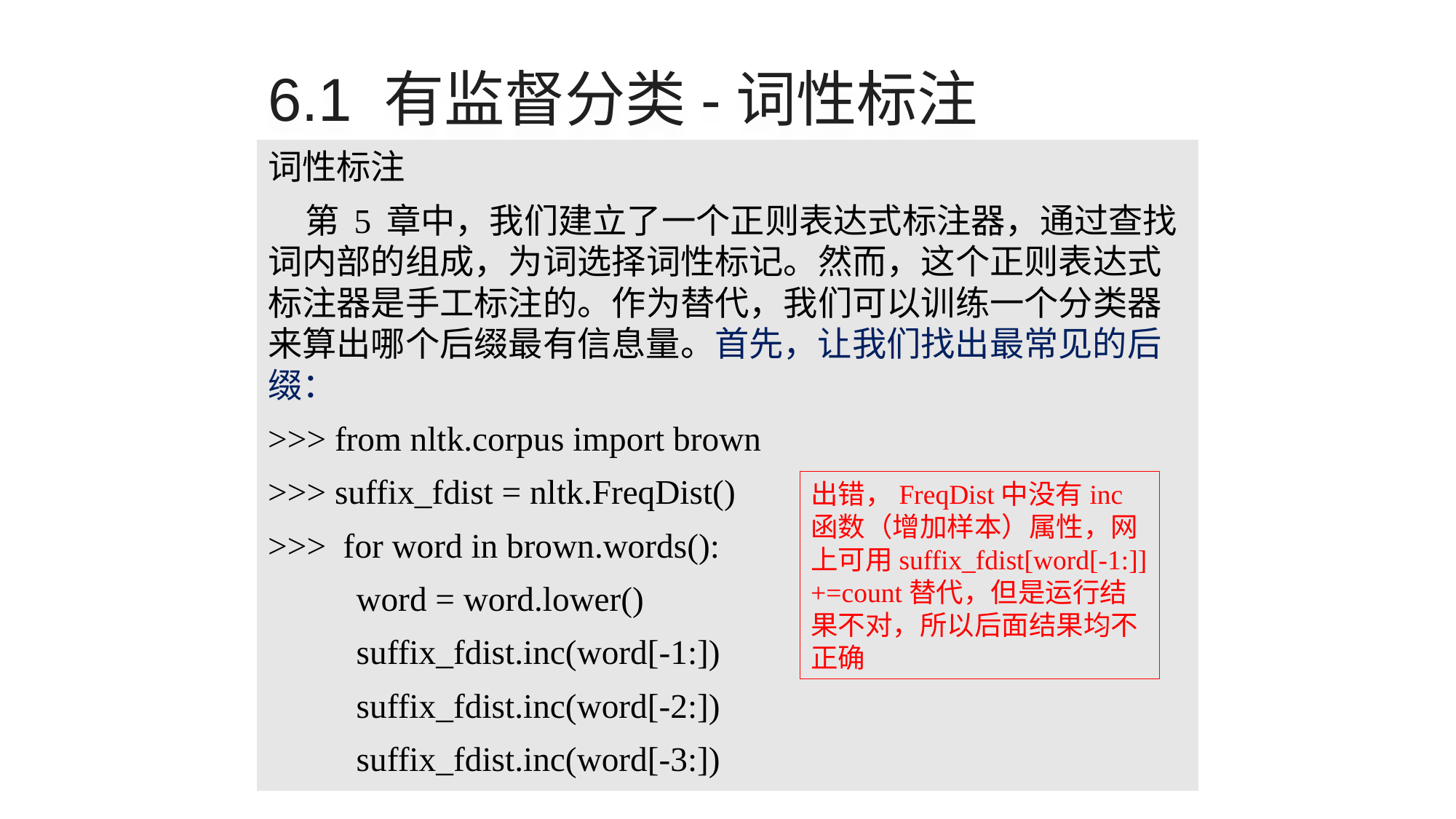

# 6.1 有监督分类-词性标注
词性标注
第 5 章中，我们建立了一个正则表达式标注器，通过查找词内部的组成，为词选择词性标记。然而，这个正则表达式标注器是手工标注的。作为替代，我们可以训练一个分类器来算出哪个后缀最有信息量。首先，让我们找出最常见的后缀：
>>> from nltk.corpus import brown
>>> suffix_fdist = nltk.FreqDist()
>>>  for word in brown.words():
	word = word.lower()
	suffix_fdist.inc(word[-1:])
	suffix_fdist.inc(word[-2:])
	suffix_fdist.inc(word[-3:])
出错，FreqDist中没有inc函数（增加样本）属性，网上可用suffix_fdist[word[-1:]]+=count替代，但是运行结果不对，所以后面结果均不正确